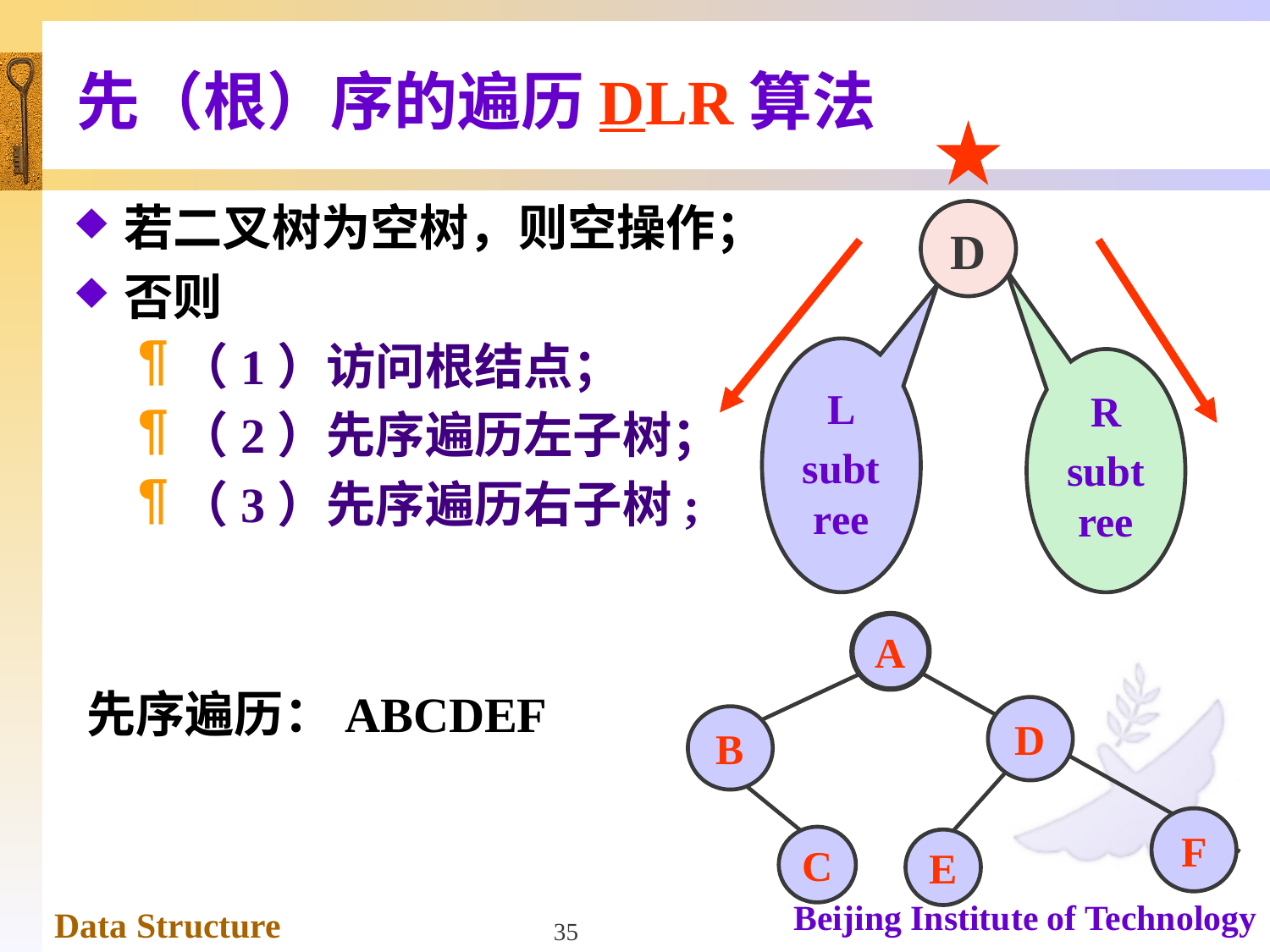

# 先（根）序的遍历DLR算法

若二叉树为空树，则空操作；
否则
（1）访问根结点；
（2）先序遍历左子树；
（3）先序遍历右子树;

D
L
subtree
R
subtree

A

D
B

F
C
E
先序遍历：ABCDEF
35